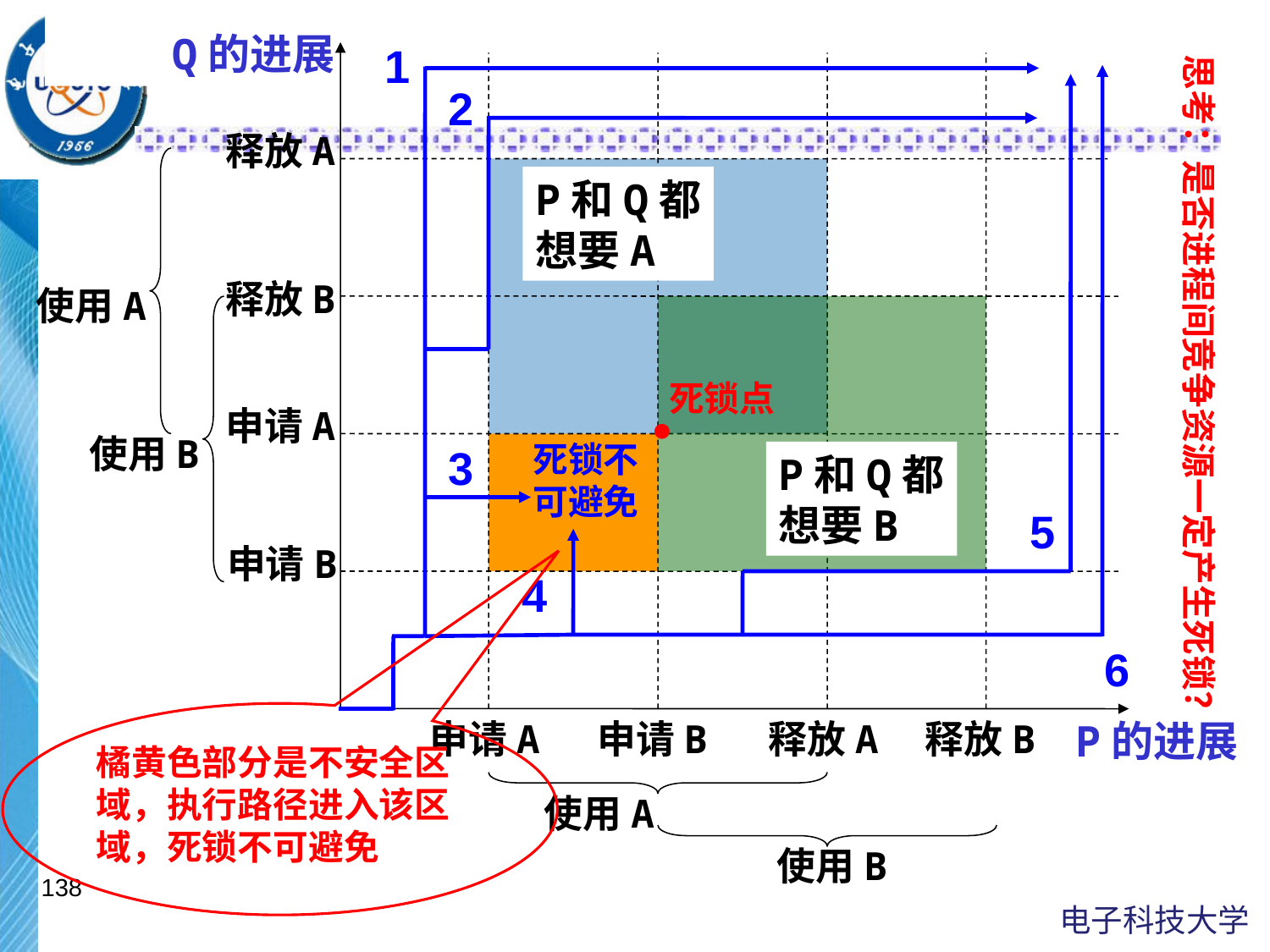

Q的进展
1

思考：是否进程间竞争资源一定产生死锁？

2

释放A

使用A

P和Q都
想要A
释放B

使用B

．

死锁点
申请A
死锁不可避免

3

P和Q都
想要B

5

申请B
4

6

橘黄色部分是不安全区域，执行路径进入该区域，死锁不可避免

申请A
申请B
释放A
释放B
P的进展

使用A

使用B
138